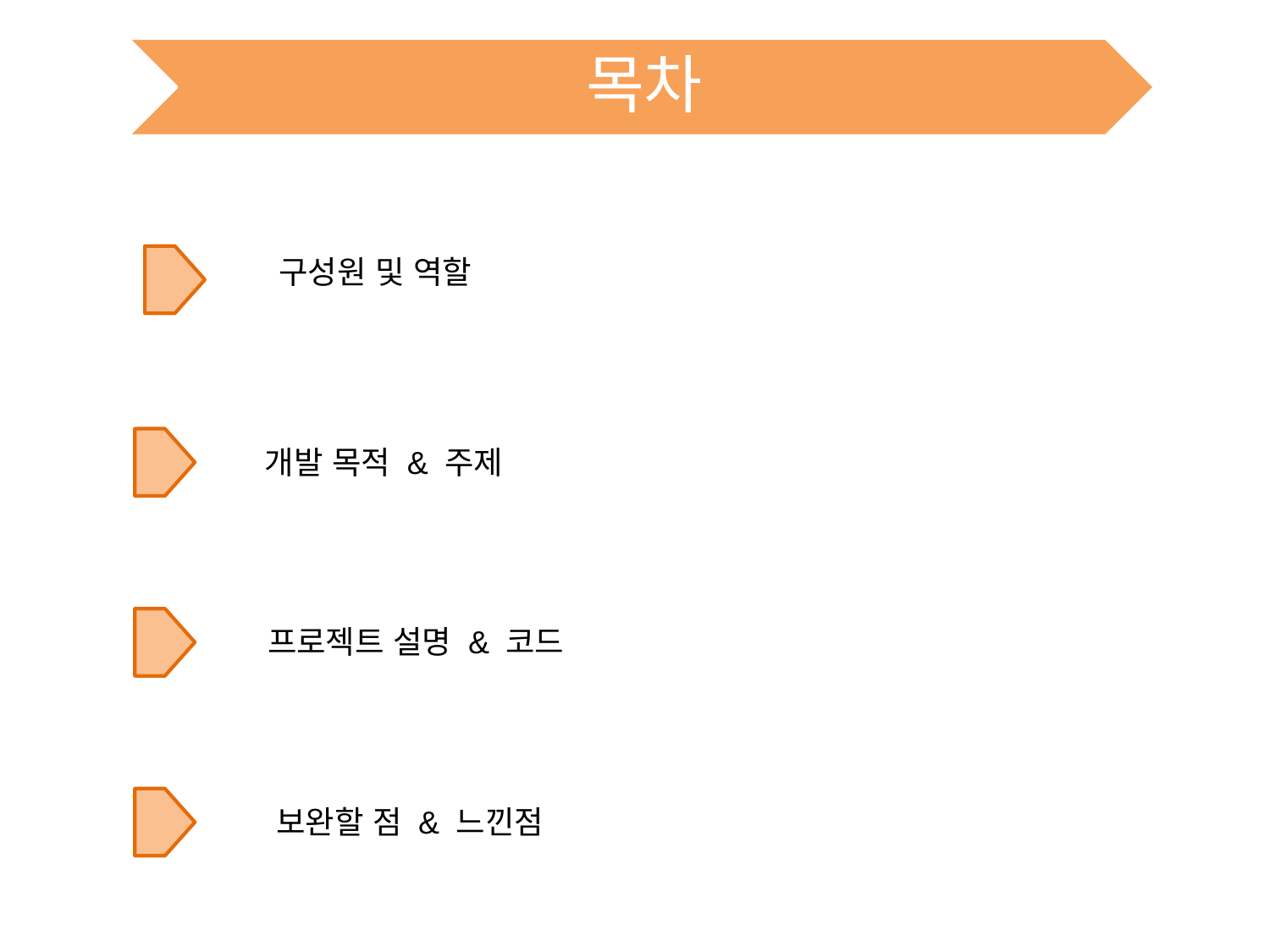

목차

구성원 및 역할

개발 목적 & 주제

프로젝트 설명 & 코드

보완할 점 & 느낀점